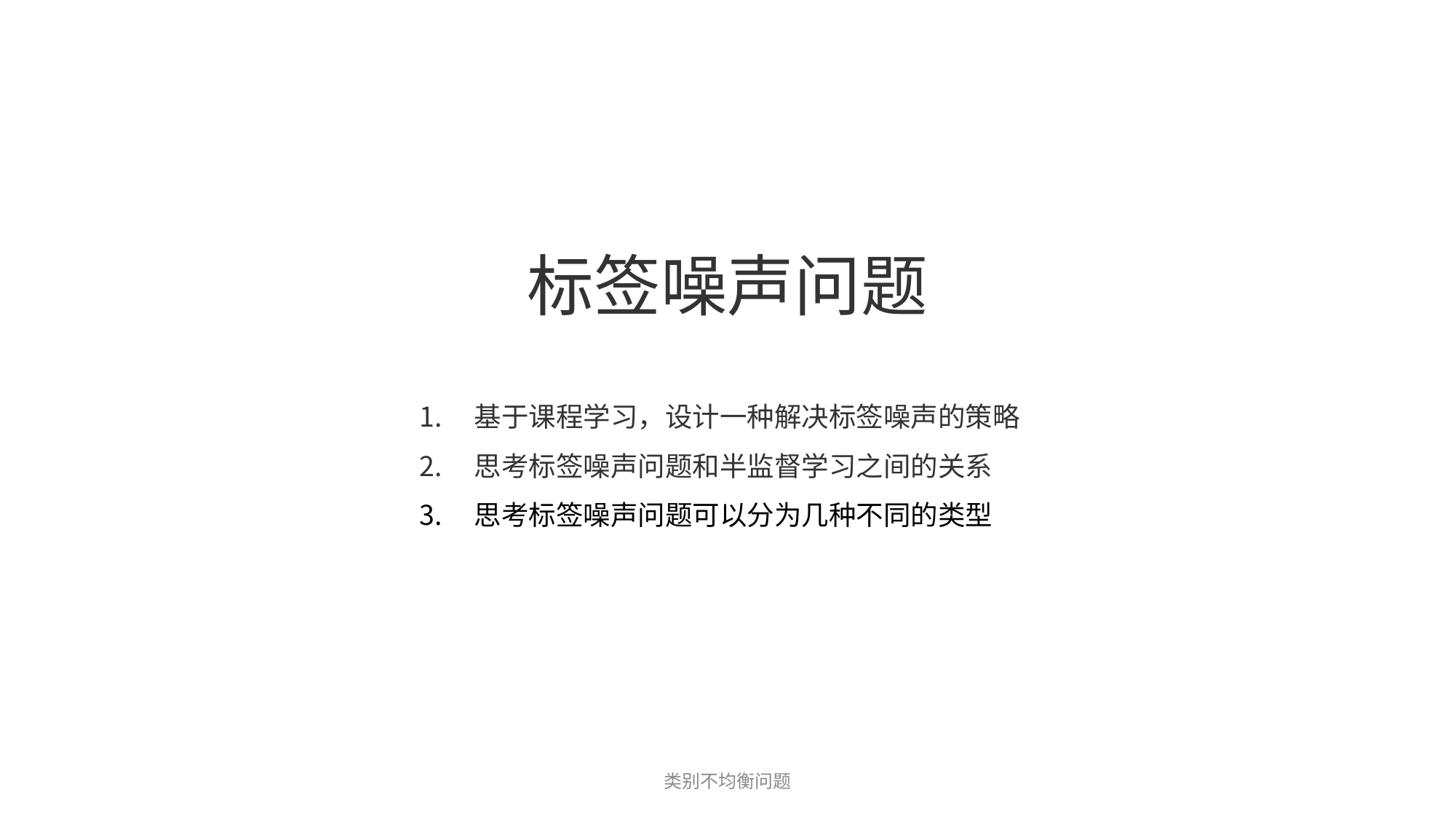

标签噪声问题
基于课程学习，设计一种解决标签噪声的策略
思考标签噪声问题和半监督学习之间的关系
思考标签噪声问题可以分为几种不同的类型
类别不均衡问题